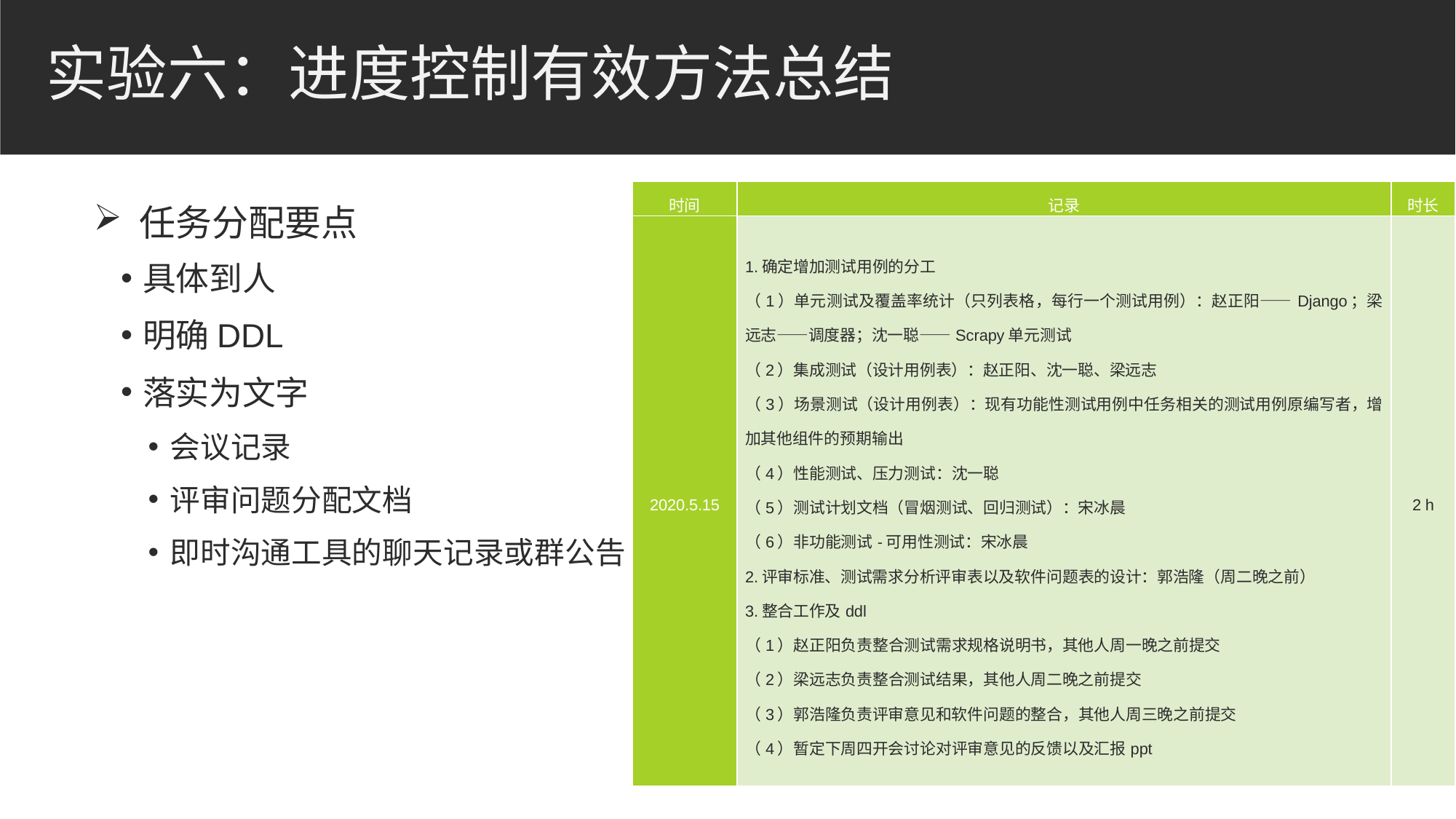

# 实验六：进度控制有效方法总结
| 时间 | 记录 | 时长 |
| --- | --- | --- |
| 2020.5.15 | 1.确定增加测试用例的分工 （1）单元测试及覆盖率统计（只列表格，每行一个测试用例）：赵正阳——Django；梁远志——调度器；沈一聪——Scrapy单元测试 （2）集成测试（设计用例表）：赵正阳、沈一聪、梁远志 （3）场景测试（设计用例表）：现有功能性测试用例中任务相关的测试用例原编写者，增加其他组件的预期输出 （4）性能测试、压力测试：沈一聪 （5）测试计划文档（冒烟测试、回归测试）：宋冰晨 （6）非功能测试-可用性测试：宋冰晨 2.评审标准、测试需求分析评审表以及软件问题表的设计：郭浩隆（周二晚之前） 3.整合工作及ddl （1）赵正阳负责整合测试需求规格说明书，其他人周一晚之前提交 （2）梁远志负责整合测试结果，其他人周二晚之前提交 （3）郭浩隆负责评审意见和软件问题的整合，其他人周三晚之前提交 （4）暂定下周四开会讨论对评审意见的反馈以及汇报ppt | 2 h |
 任务分配要点
具体到人
明确DDL
落实为文字
会议记录
评审问题分配文档
即时沟通工具的聊天记录或群公告